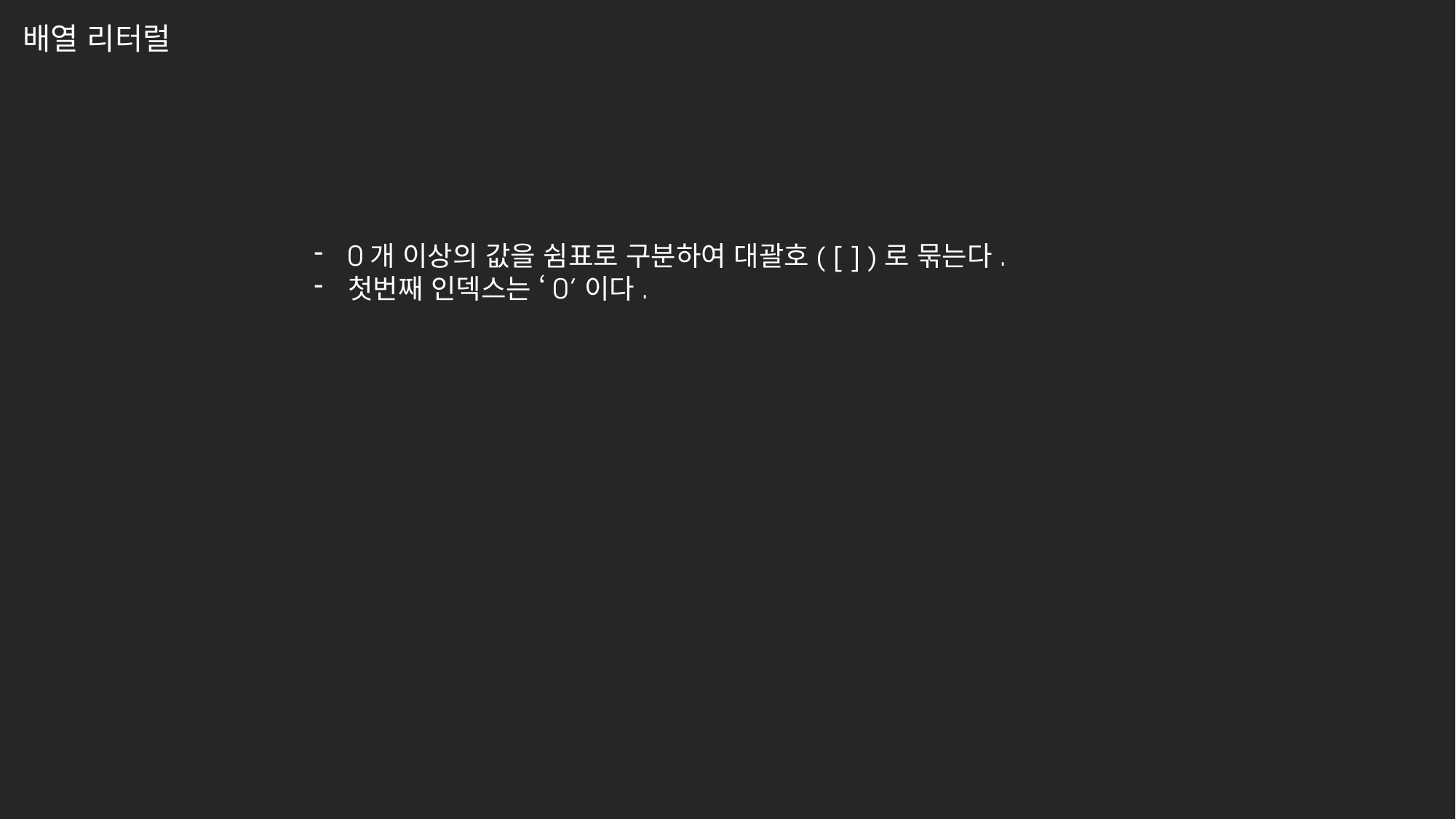

배열 리터럴
0개 이상의 값을 쉼표로 구분하여 대괄호( [ ] )로 묶는다.
첫번째 인덱스는 ‘0’이다.